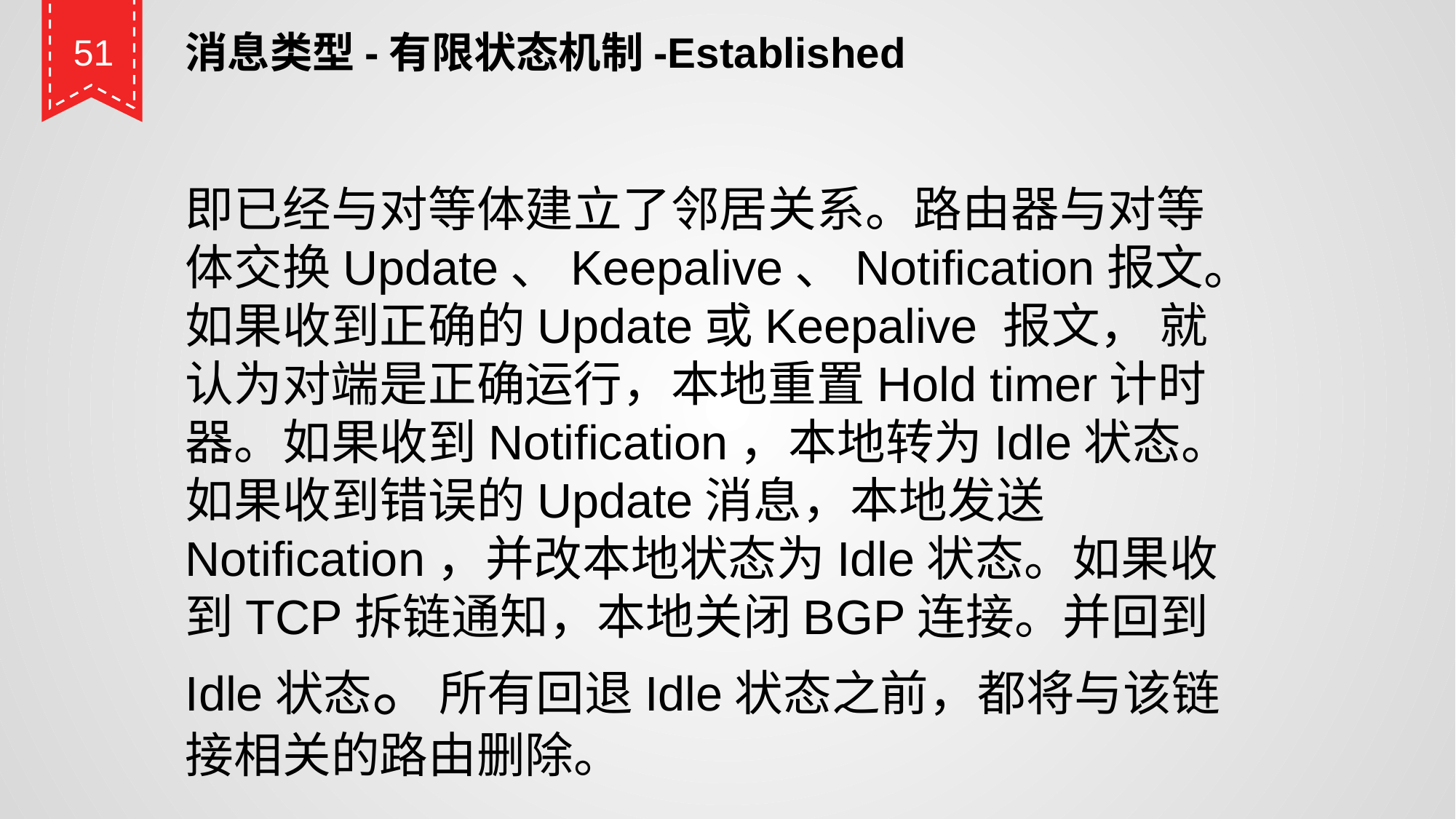

消息类型-有限状态机制-Established
51
即已经与对等体建立了邻居关系。路由器与对等体交换Update、Keepalive、Notification报文。如果收到正确的Update或Keepalive 报文， 就认为对端是正确运行，本地重置Hold timer计时器。如果收到Notification，本地转为Idle状态。如果收到错误的Update消息，本地发送Notification，并改本地状态为Idle状态。如果收到TCP拆链通知，本地关闭BGP连接。并回到Idle状态。所有回退Idle状态之前，都将与该链接相关的路由删除。